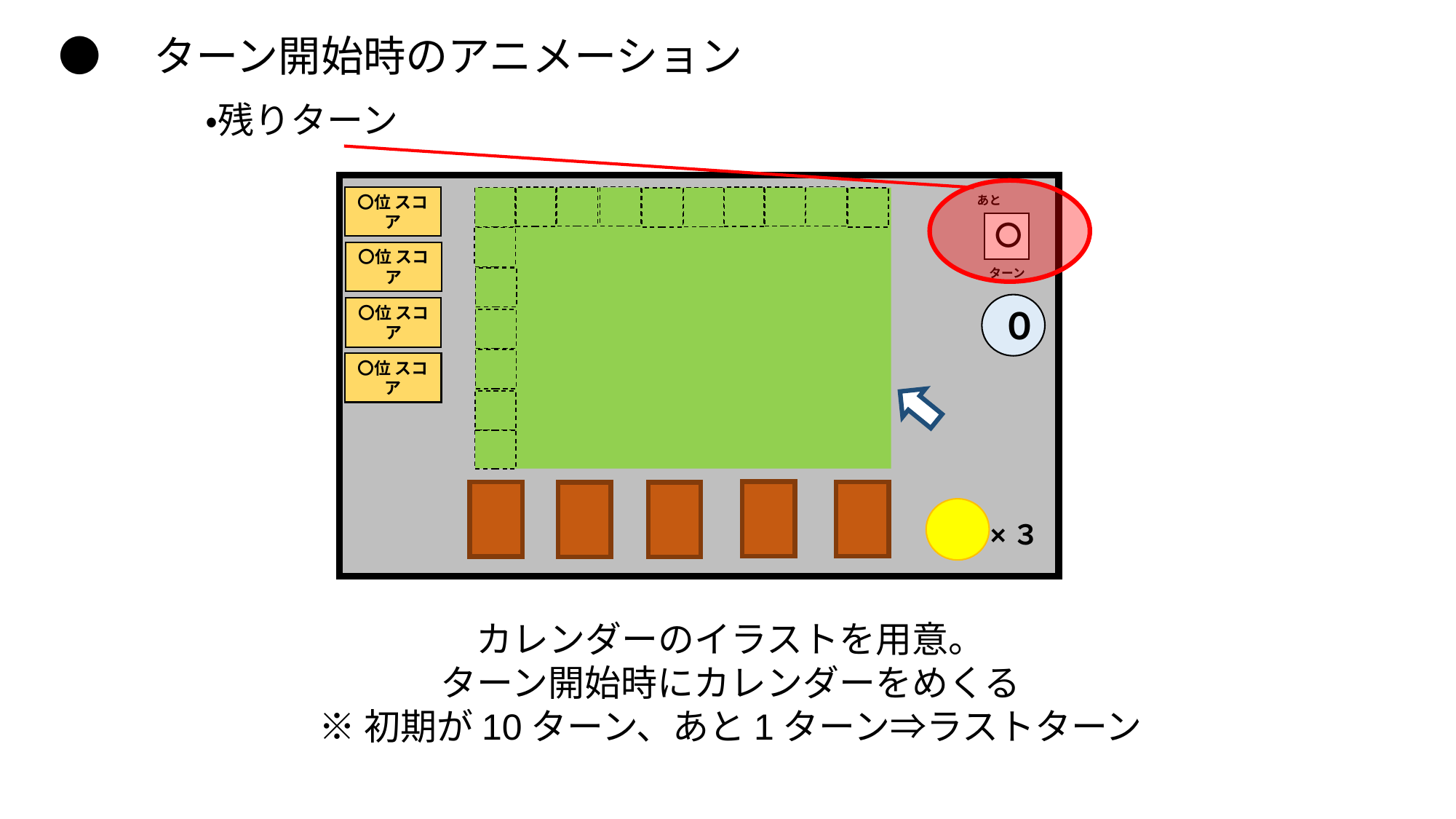

●　ターン開始時のアニメーション
・残りターン

〇位 スコア
〇位 スコア
〇位 スコア
〇位 スコア
あと

　ターン
〇
０

×３

カレンダーのイラストを用意。
ターン開始時にカレンダーをめくる
※初期が10ターン、あと1ターン⇒ラストターン